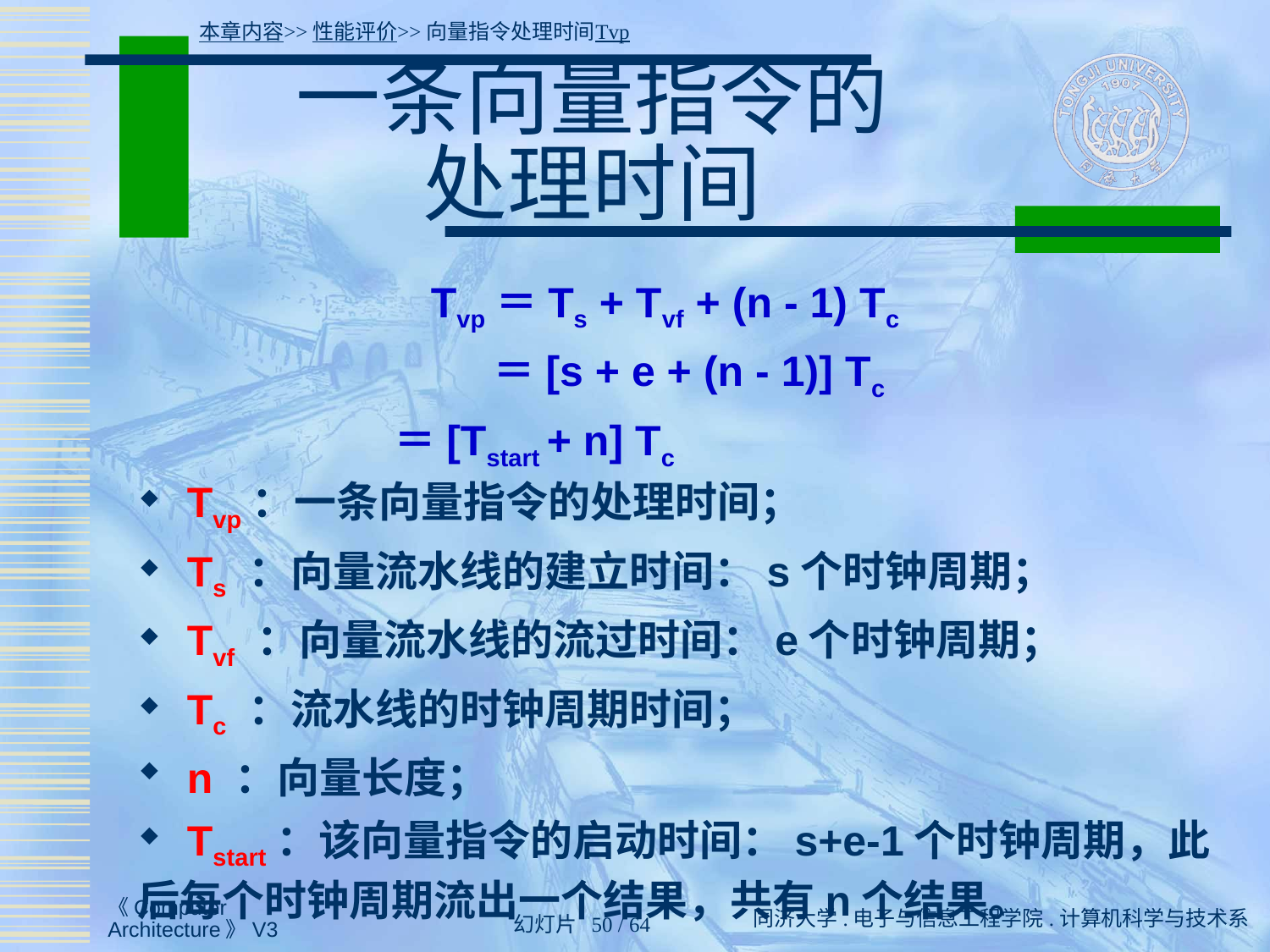

本章内容>>性能评价>>向量指令处理时间Tvp
# 一条向量指令的 处理时间
Tvp＝Ts + Tvf + (n - 1) Tc
    ＝[s + e + (n - 1)] Tc
                                               ＝[Tstart + n] Tc

  Tvp：一条向量指令的处理时间；
  Ts ：向量流水线的建立时间：s个时钟周期；
  Tvf ：向量流水线的流过时间：e个时钟周期；
  Tc ：流水线的时钟周期时间；
  n ：向量长度；
  Tstart：该向量指令的启动时间：s+e-1个时钟周期，此后每个时钟周期流出一个结果，共有n个结果。